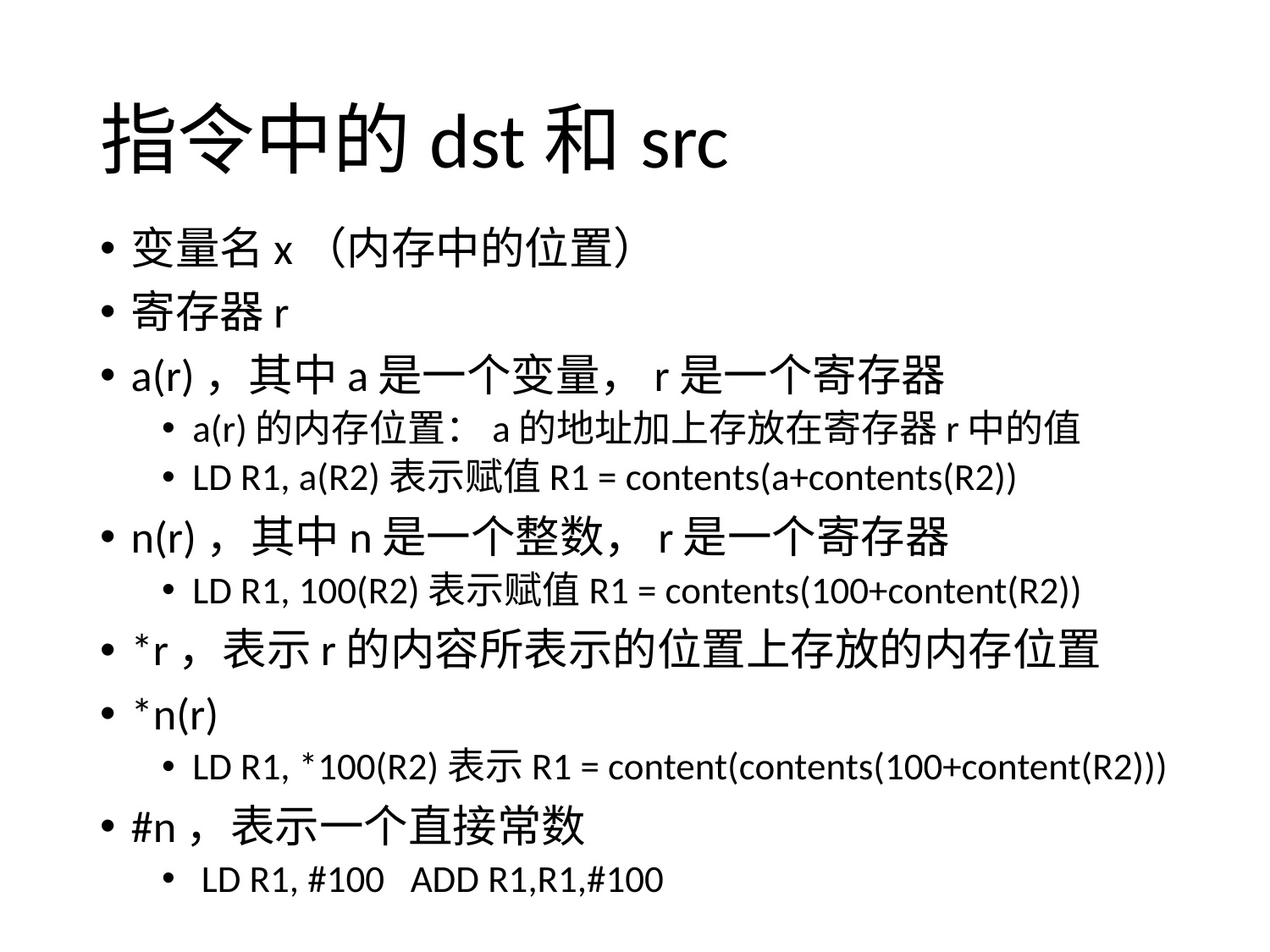

# 指令中的dst和src
变量名x（内存中的位置）
寄存器r
a(r)，其中a是一个变量，r是一个寄存器
a(r)的内存位置：a的地址加上存放在寄存器r中的值
LD R1, a(R2)表示赋值R1 = contents(a+contents(R2))
n(r)，其中n是一个整数，r是一个寄存器
LD R1, 100(R2)表示赋值R1 = contents(100+content(R2))
*r，表示r的内容所表示的位置上存放的内存位置
*n(r)
LD R1, *100(R2)表示R1 = content(contents(100+content(R2)))
#n，表示一个直接常数
 LD R1, #100   ADD R1,R1,#100